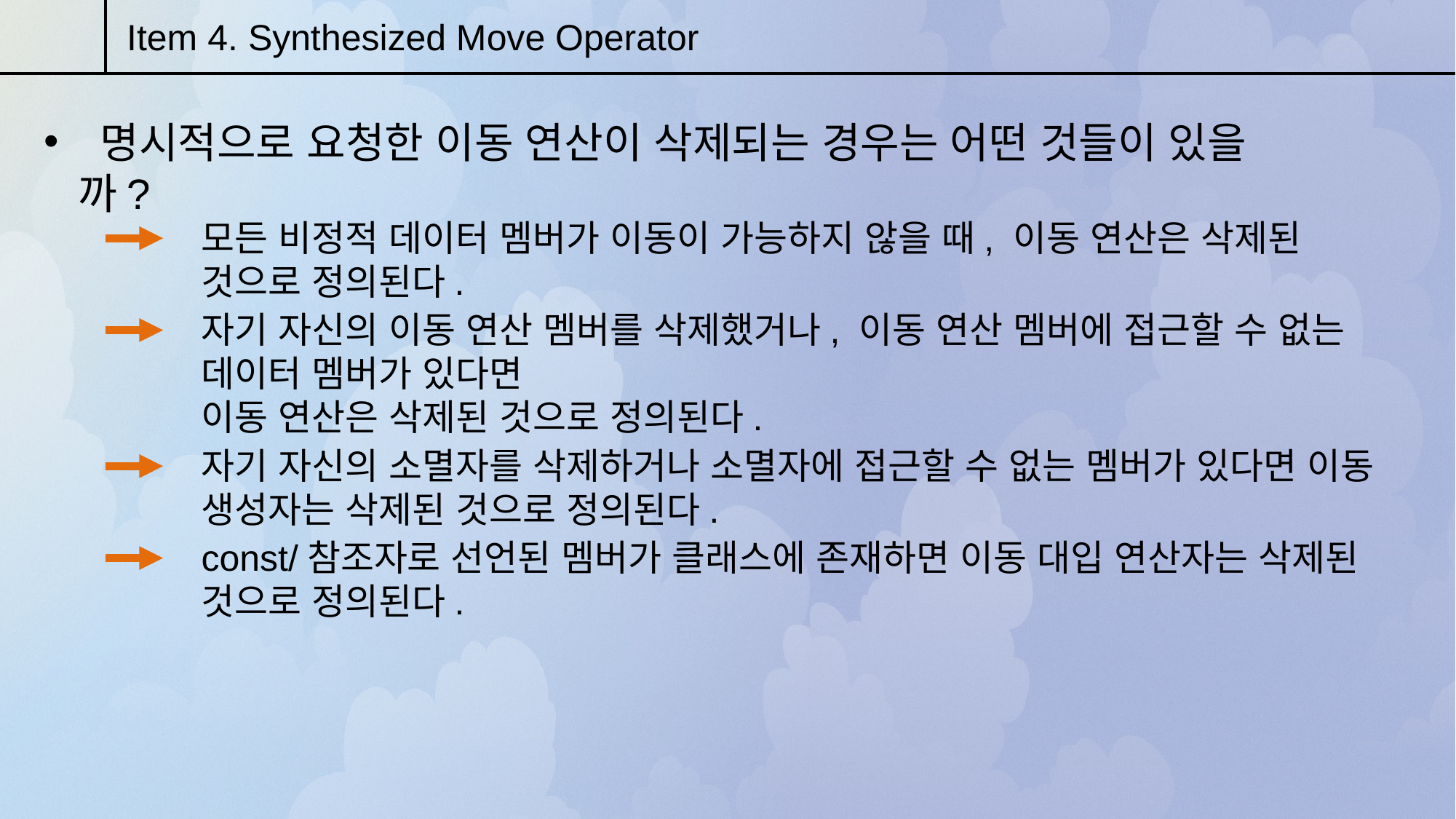

Item 4. Synthesized Move Operator
 명시적으로 요청한 이동 연산이 삭제되는 경우는 어떤 것들이 있을까?
모든 비정적 데이터 멤버가 이동이 가능하지 않을 때, 이동 연산은 삭제된 것으로 정의된다.
자기 자신의 이동 연산 멤버를 삭제했거나, 이동 연산 멤버에 접근할 수 없는 데이터 멤버가 있다면
이동 연산은 삭제된 것으로 정의된다.
자기 자신의 소멸자를 삭제하거나 소멸자에 접근할 수 없는 멤버가 있다면 이동 생성자는 삭제된 것으로 정의된다.
const/참조자로 선언된 멤버가 클래스에 존재하면 이동 대입 연산자는 삭제된 것으로 정의된다.